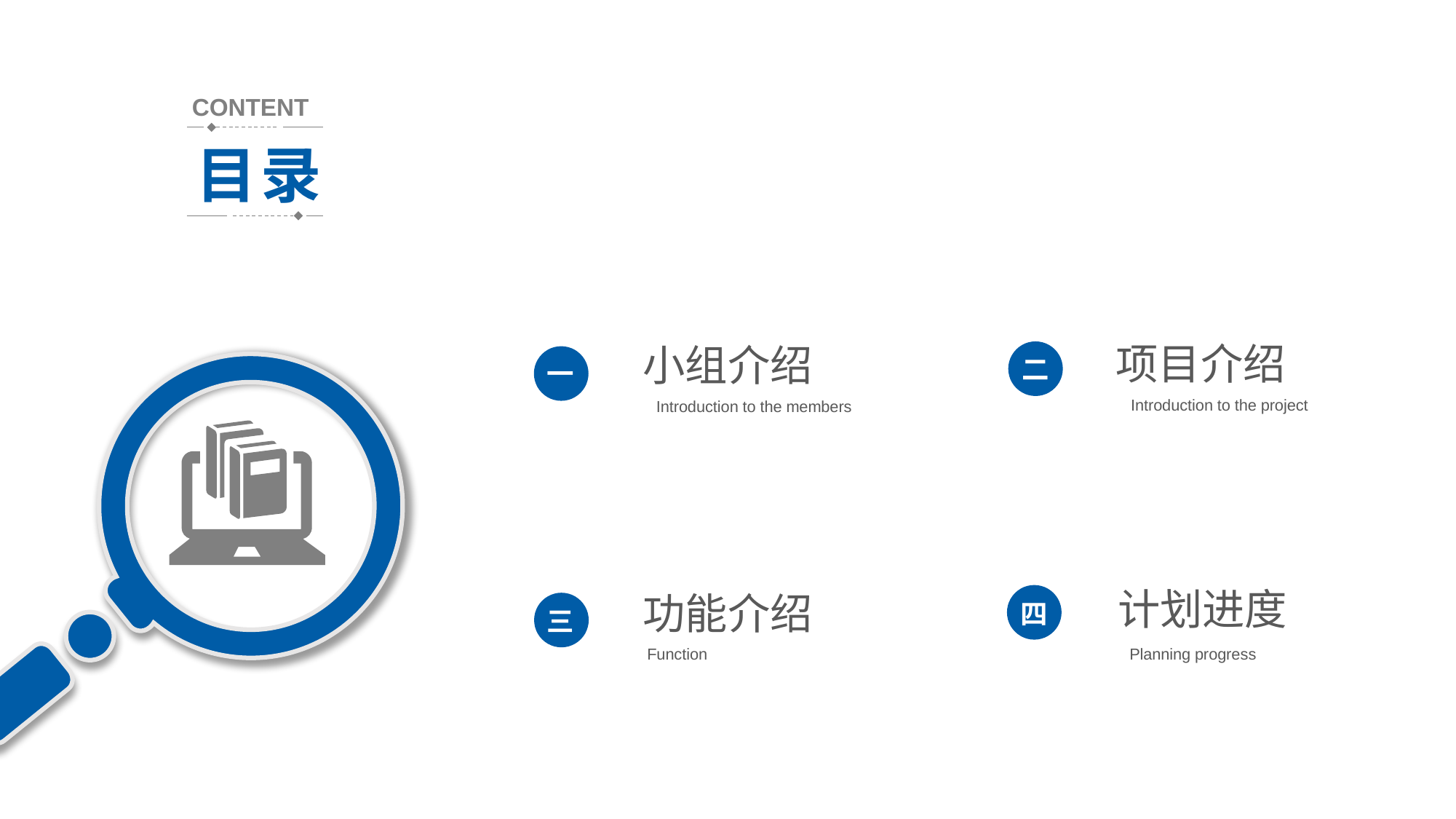

CONTENT
目录
项目介绍
Introduction to the project
小组介绍
Introduction to the members

二

一

计划进度
Planning progress
功能介绍
Function

四

三